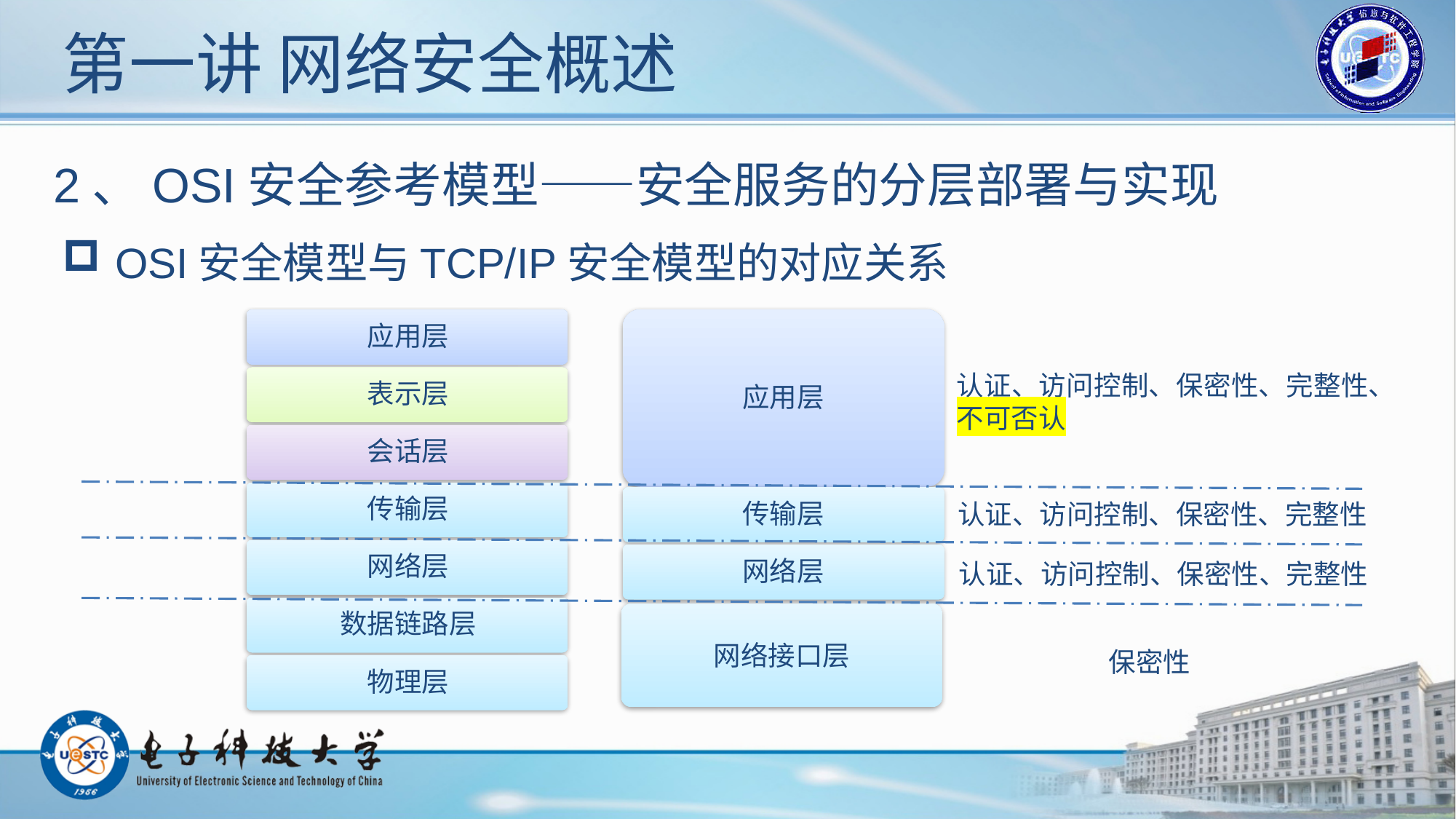

# 第一讲 网络安全概述
2、OSI安全参考模型——安全服务的分层部署与实现
 OSI安全模型与TCP/IP安全模型的对应关系
应用层
表示层
会话层
传输层
网络层
数据链路层
物理层

应用层
认证、访问控制、保密性、完整性、不可否认

传输层
认证、访问控制、保密性、完整性

网络层
认证、访问控制、保密性、完整性

网络接口层
保密性